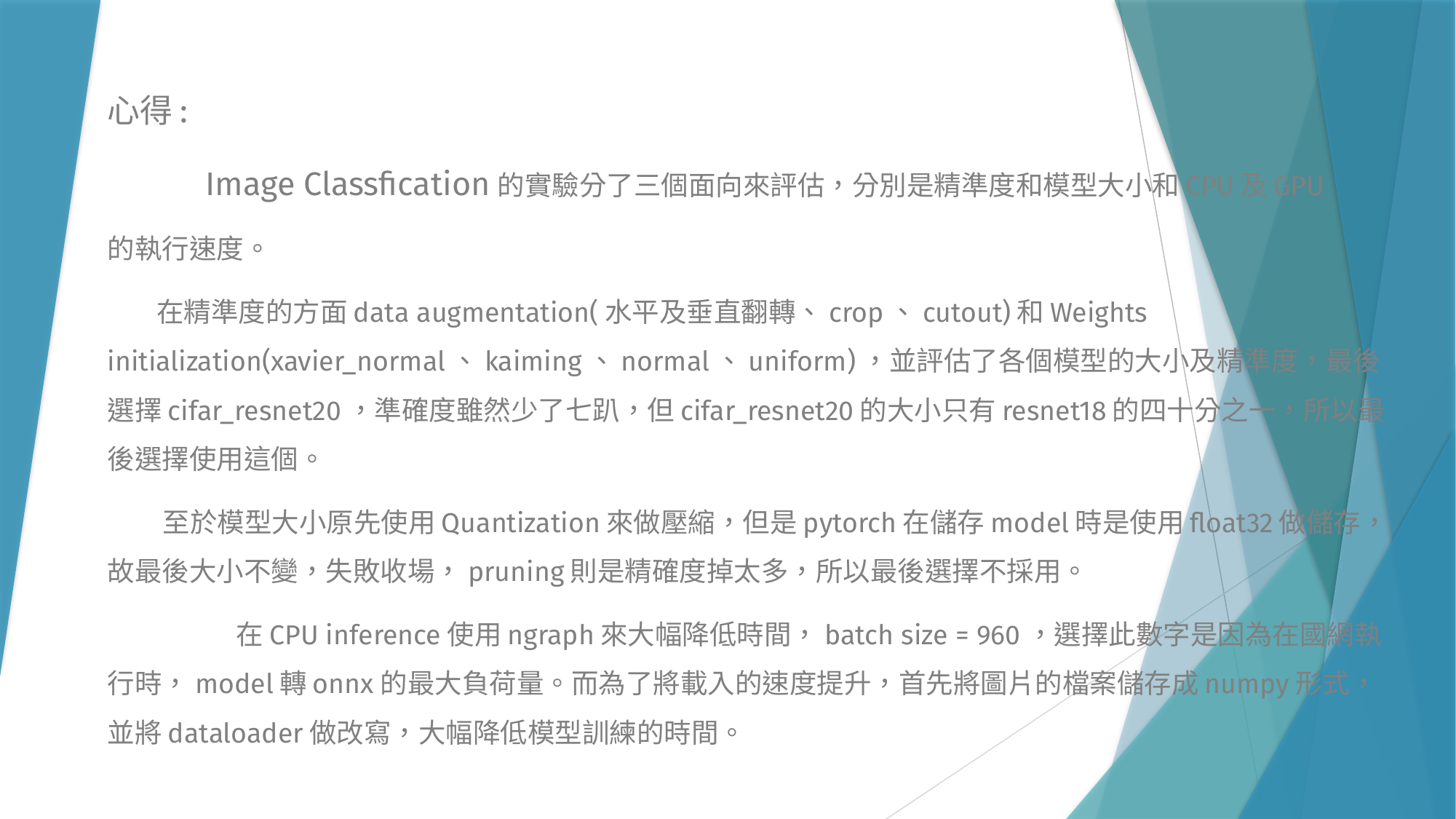

心得:
	Image Classfication的實驗分了三個面向來評估，分別是精準度和模型大小和CPU及GPU
的執行速度。
       在精準度的方面data augmentation(水平及垂直翻轉、crop、cutout)和Weights initialization(xavier_normal、kaiming、normal、uniform)，並評估了各個模型的大小及精準度，最後選擇cifar_resnet20，準確度雖然少了七趴，但cifar_resnet20的大小只有resnet18的四十分之一，所以最後選擇使用這個。
        至於模型大小原先使用Quantization來做壓縮，但是pytorch在儲存model時是使用float32做儲存，故最後大小不變，失敗收場，pruning則是精確度掉太多，所以最後選擇不採用。
	    在CPU inference使用ngraph來大幅降低時間，batch size = 960，選擇此數字是因為在國網執行時，model轉onnx的最大負荷量。而為了將載入的速度提升，首先將圖片的檔案儲存成numpy形式，並將dataloader做改寫，大幅降低模型訓練的時間。